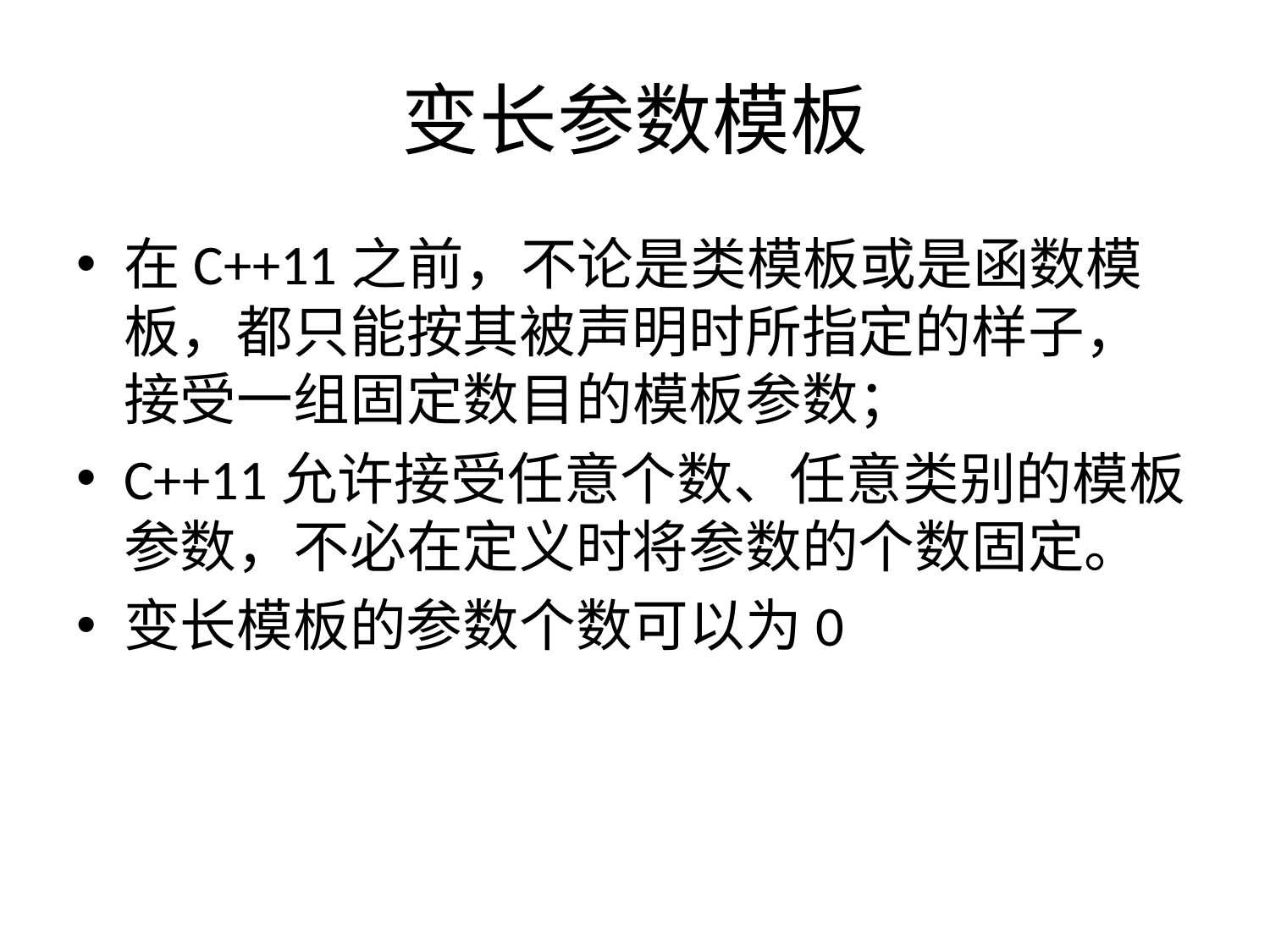

# 变长参数模板
在C++11之前，不论是类模板或是函数模板，都只能按其被声明时所指定的样子，接受一组固定数目的模板参数；
C++11允许接受任意个数、任意类别的模板参数，不必在定义时将参数的个数固定。
变长模板的参数个数可以为0